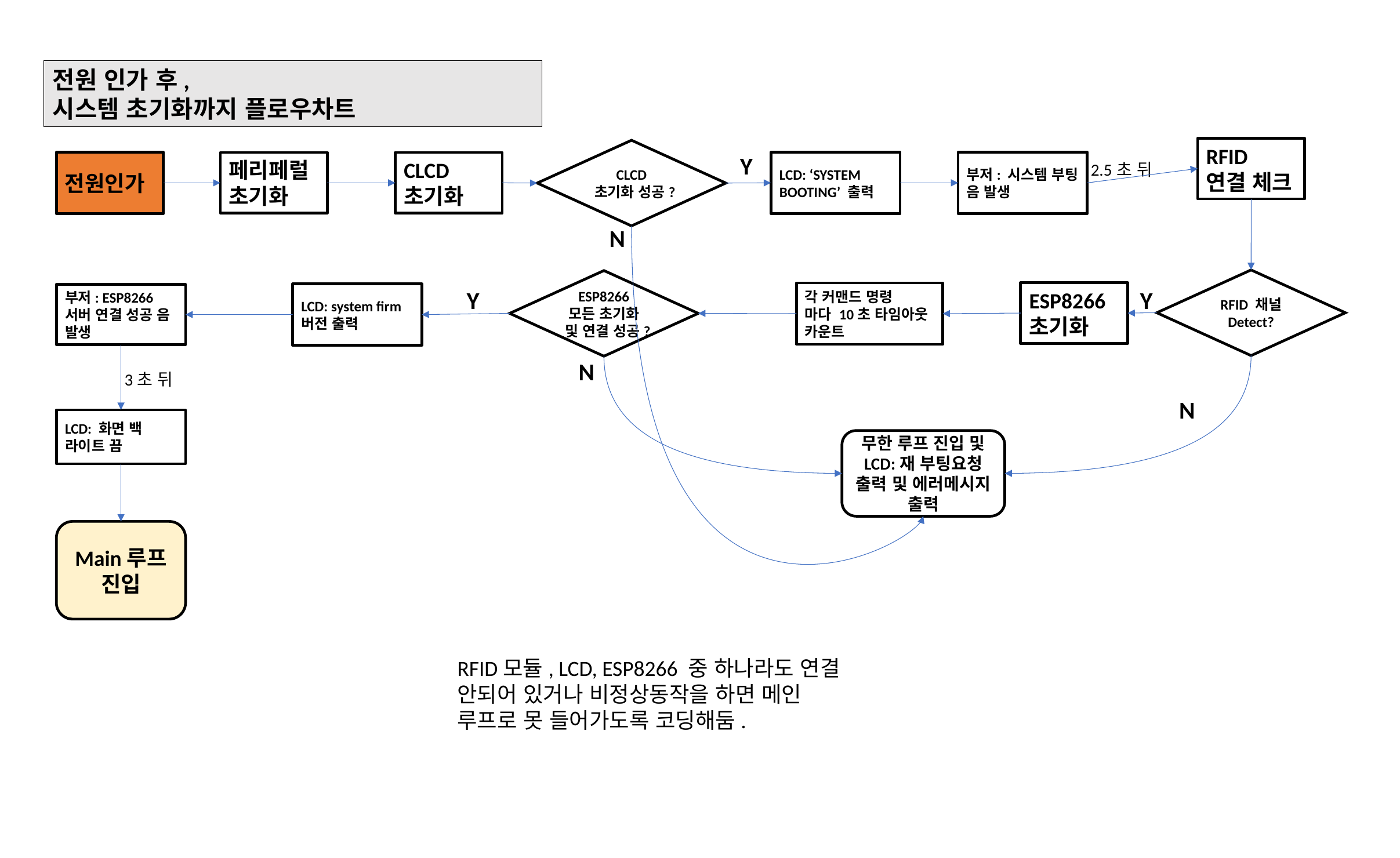

전원 인가 후,
시스템 초기화까지 플로우차트
RFID 연결 체크
CLCD 초기화 성공?
Y
전원인가
LCD: ‘SYSTEM BOOTING’ 출력
부저: 시스템 부팅 음 발생
페리페럴 초기화
CLCD
초기화
2.5초 뒤
N
RFID 채널 Detect?
ESP8266 모든 초기화 및 연결 성공?
Y
Y
ESP8266 초기화
각 커맨드 명령
마다 10초 타임아웃 카운트
부저: ESP8266 서버 연결 성공 음 발생
LCD: system firm버전 출력
N
3초 뒤
N
LCD: 화면 백 라이트 끔
무한 루프 진입 및 LCD:재 부팅요청 출력 및 에러메시지 출력
Main루프 진입
RFID모듈, LCD, ESP8266 중 하나라도 연결 안되어 있거나 비정상동작을 하면 메인 루프로 못 들어가도록 코딩해둠.